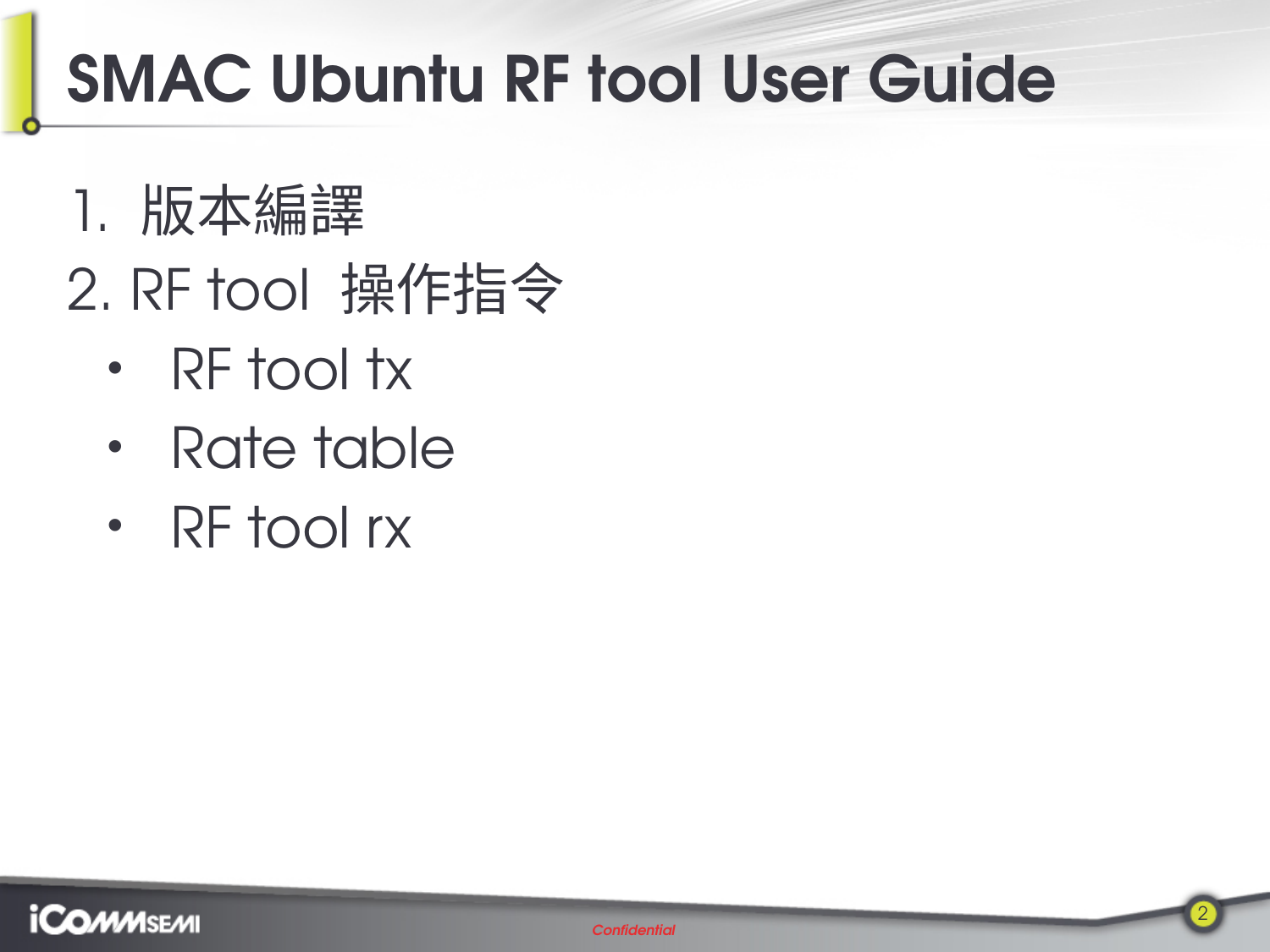

# SMAC Ubuntu RF tool User Guide
1. 版本編譯
2. RF tool 操作指令
RF tool tx
Rate table
RF tool rx